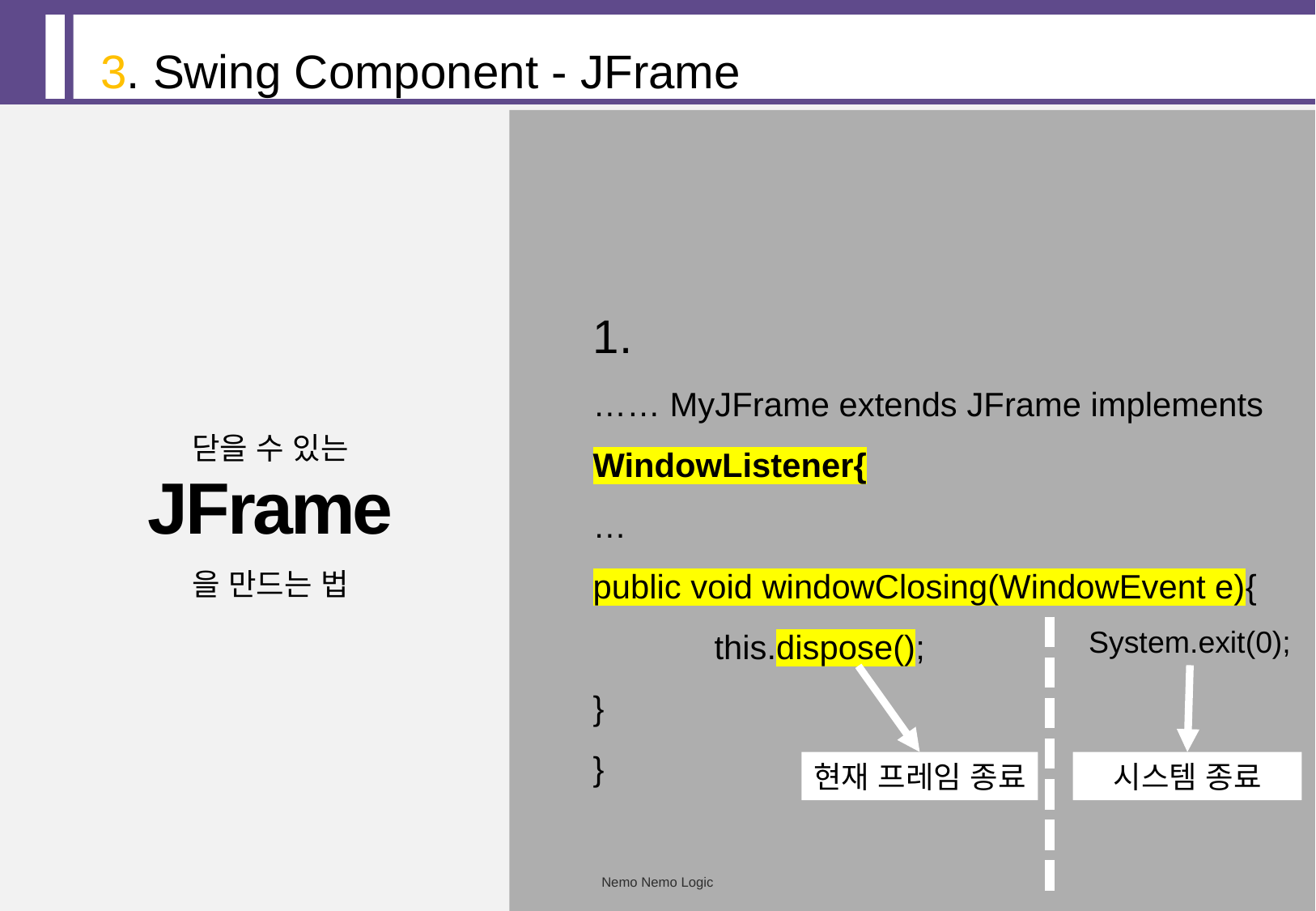

3. Swing Component - JFrame

1.
…… MyJFrame extends JFrame implements WindowListener{
…
public void windowClosing(WindowEvent e){
	this.dispose();
}
}
닫을 수 있는
JFrame
을 만드는 법
System.exit(0);

시스템 종료
현재 프레임 종료